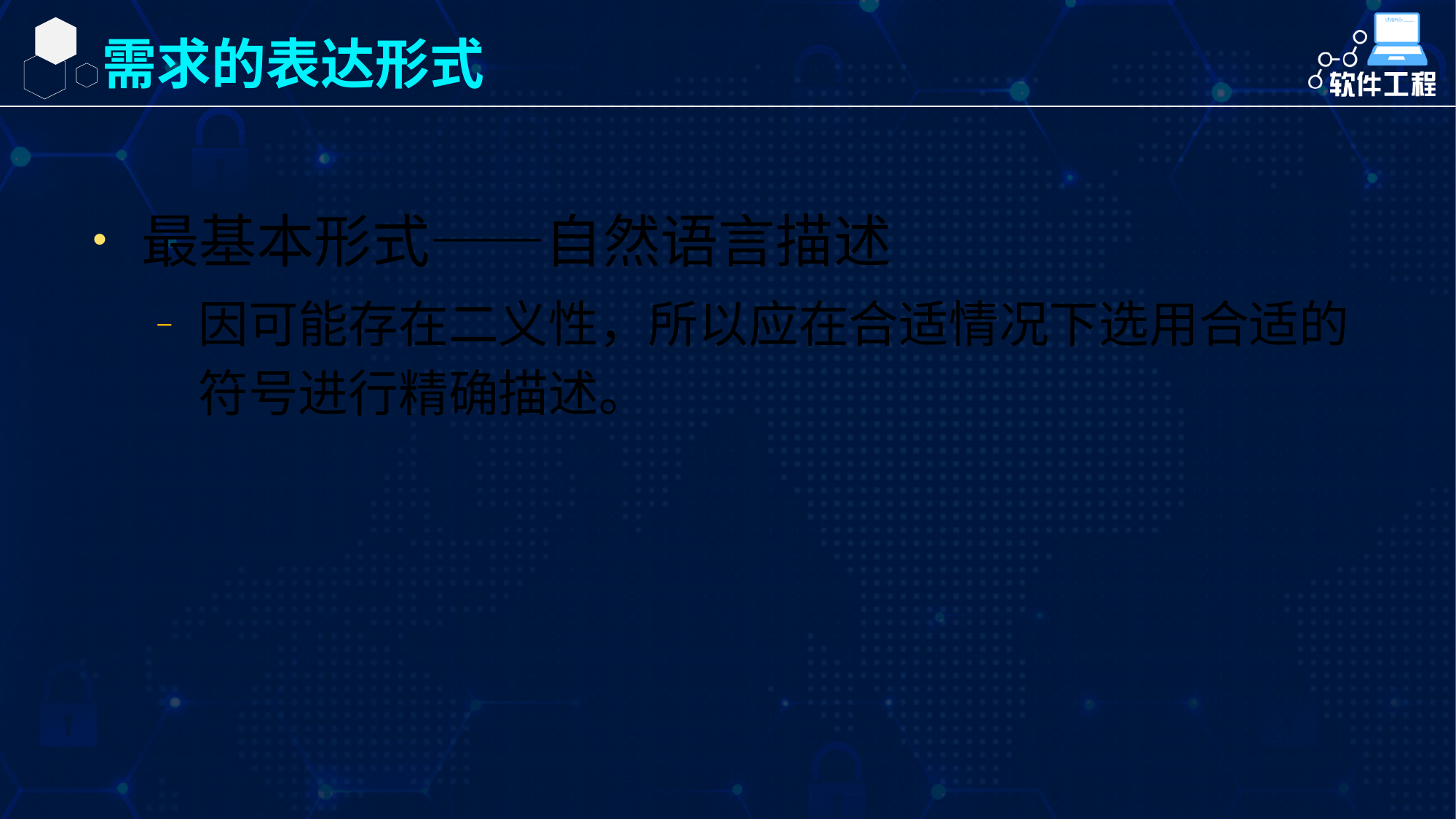

需求的表达形式
最基本形式——自然语言描述
因可能存在二义性，所以应在合适情况下选用合适的符号进行精确描述。